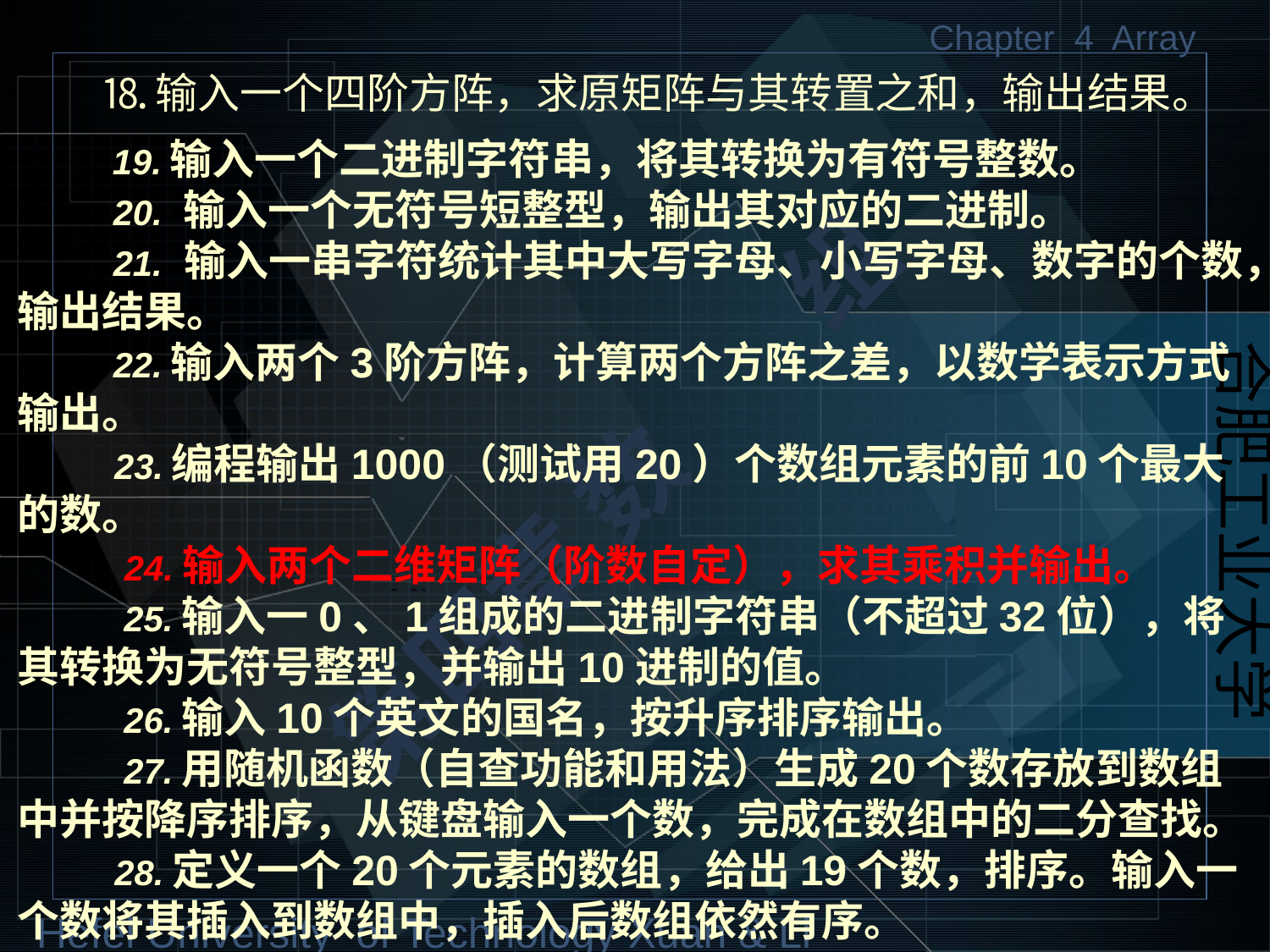

# ⒙输入一个四阶方阵，求原矩阵与其转置之和，输出结果。
         19.输入一个二进制字符串，将其转换为有符号整数。
         20. 输入一个无符号短整型，输出其对应的二进制。
         21. 输入一串字符统计其中大写字母、小写字母、数字的个数，输出结果。
         22.输入两个3阶方阵，计算两个方阵之差，以数学表示方式输出。
           23.编程输出1000（测试用20）个数组元素的前10个最大的数。
           24.输入两个二维矩阵（阶数自定），求其乘积并输出。
         25.输入一0、1组成的二进制字符串（不超过32位），将其转换为无符号整型，并输出10进制的值。
         26.输入10个英文的国名，按升序排序输出。
         27.用随机函数（自查功能和用法）生成20个数存放到数组中并按降序排序，从键盘输入一个数，完成在数组中的二分查找。
          28.定义一个20个元素的数组，给出19个数，排序。输入一个数将其插入到数组中，插入后数组依然有序。